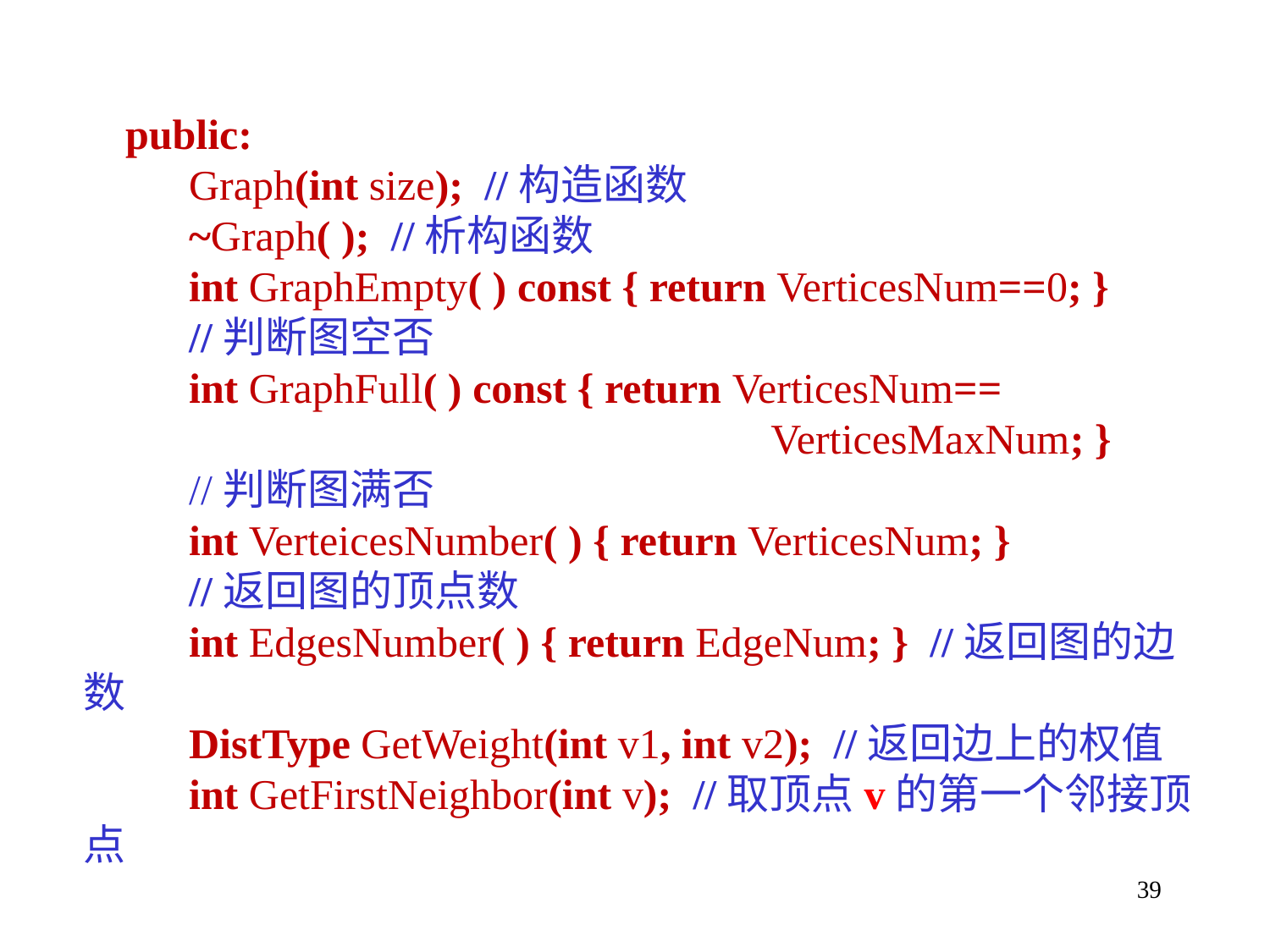

public:
          Graph(int size);  //构造函数
          ~Graph( );  //析构函数
          int GraphEmpty( ) const { return VerticesNum==0; }
          //判断图空否
          int GraphFull( ) const { return VerticesNum==
                                                                 VerticesMaxNum; }
          //判断图满否
          int VerteicesNumber( ) { return VerticesNum; }
          //返回图的顶点数
          int EdgesNumber( ) { return EdgeNum; }  //返回图的边数
          DistType GetWeight(int v1, int v2);  //返回边上的权值
          int GetFirstNeighbor(int v);  //取顶点v的第一个邻接顶点
39